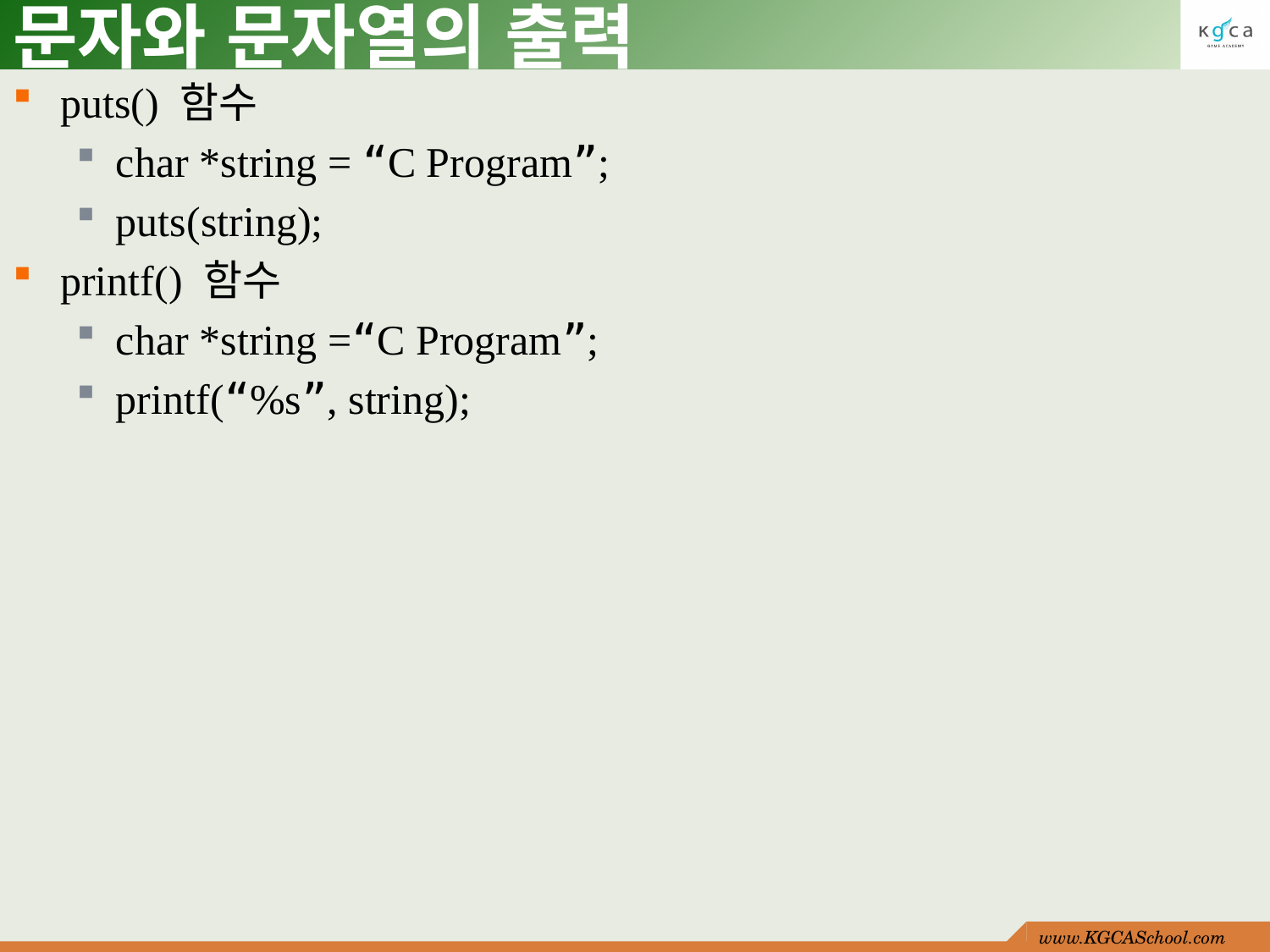

# 문자와 문자열의 출력
puts() 함수
char *string = “C Program”;
puts(string);
printf() 함수
char *string =“C Program”;
printf(“%s”, string);